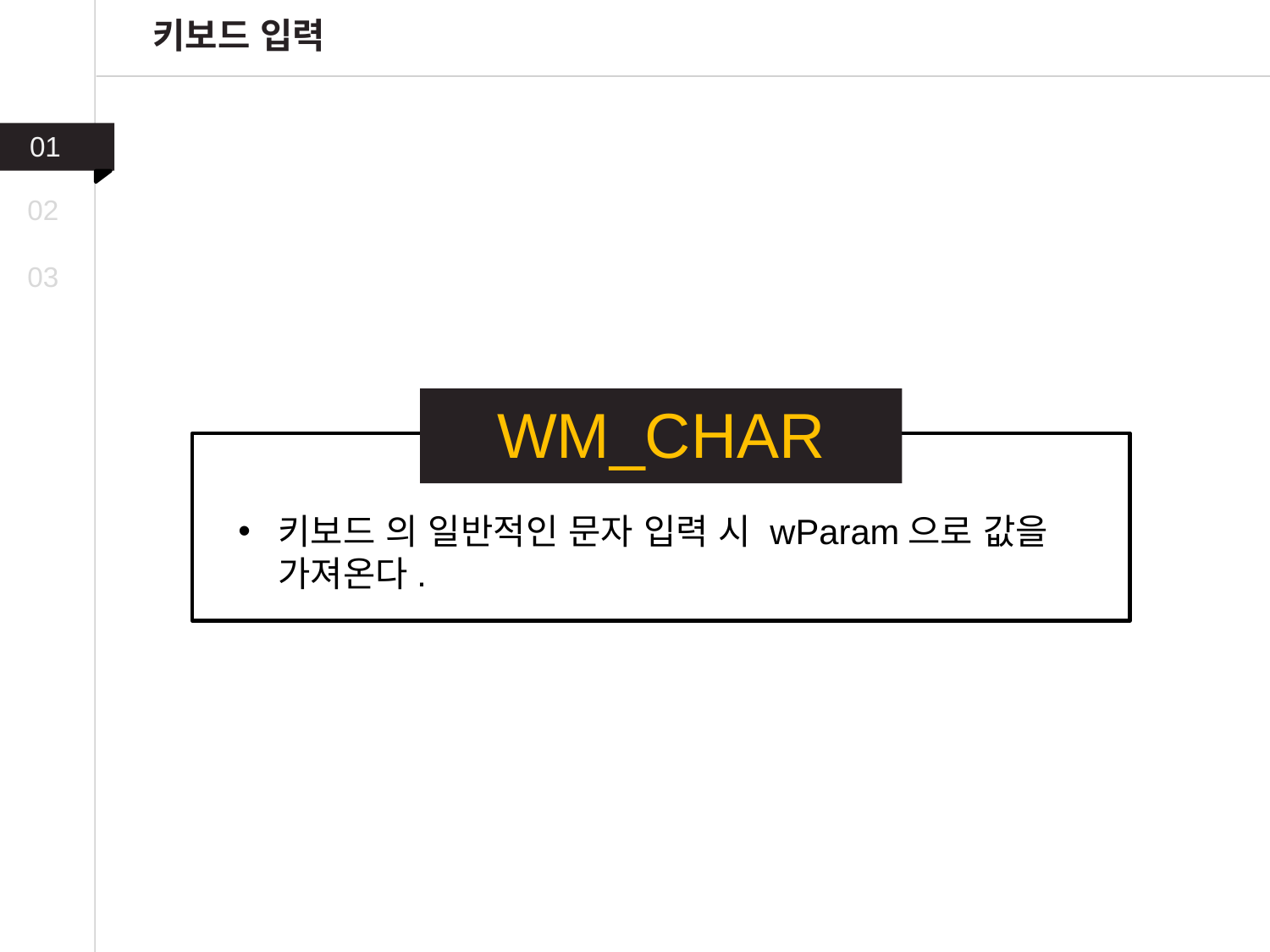

키보드 입력
01

02
03
WM_CHAR

키보드 의 일반적인 문자 입력 시 wParam으로 값을 가져온다.